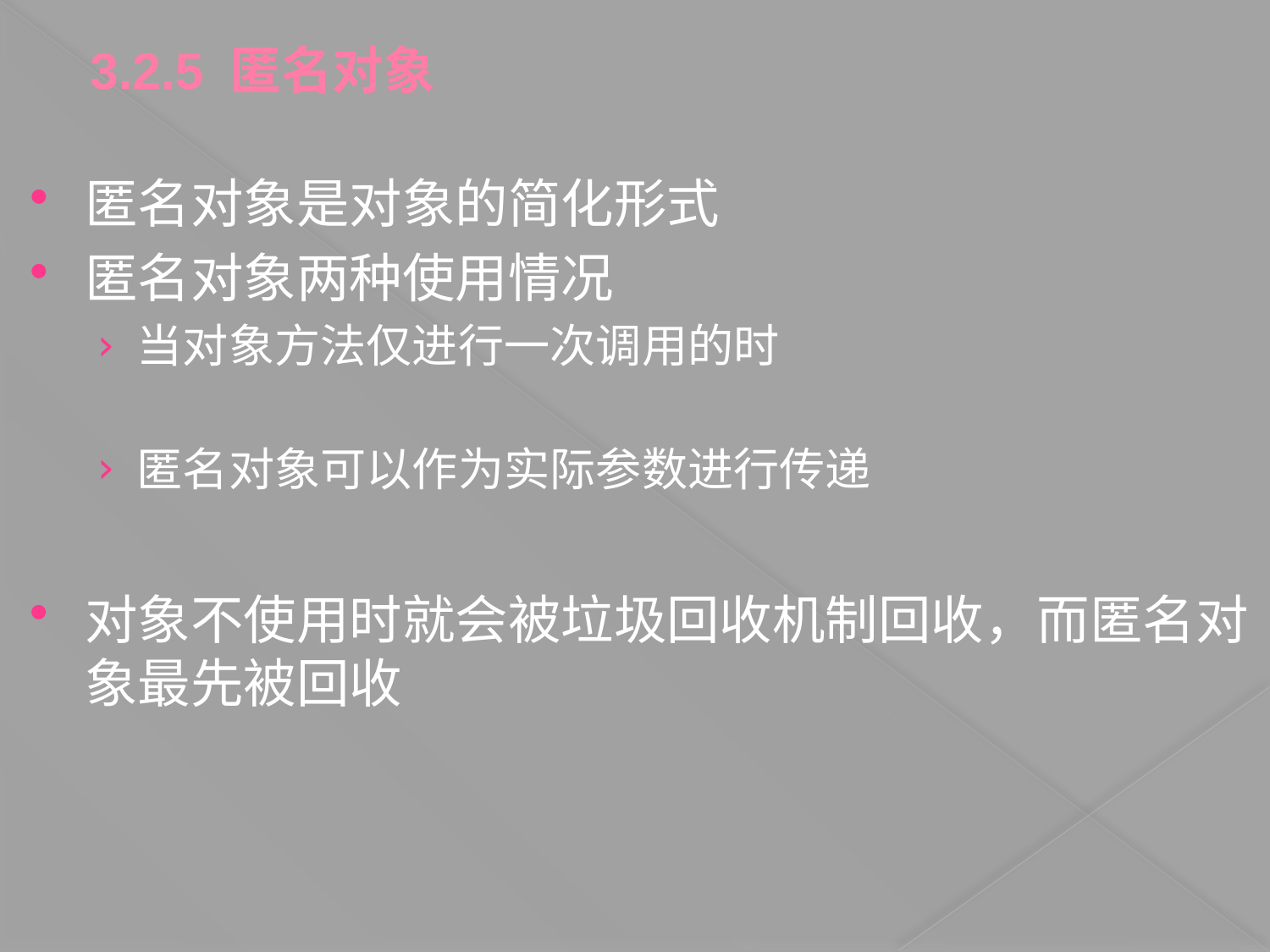

3.2.5 匿名对象
# 匿名对象是对象的简化形式
匿名对象两种使用情况
当对象方法仅进行一次调用的时

匿名对象可以作为实际参数进行传递

对象不使用时就会被垃圾回收机制回收，而匿名对象最先被回收